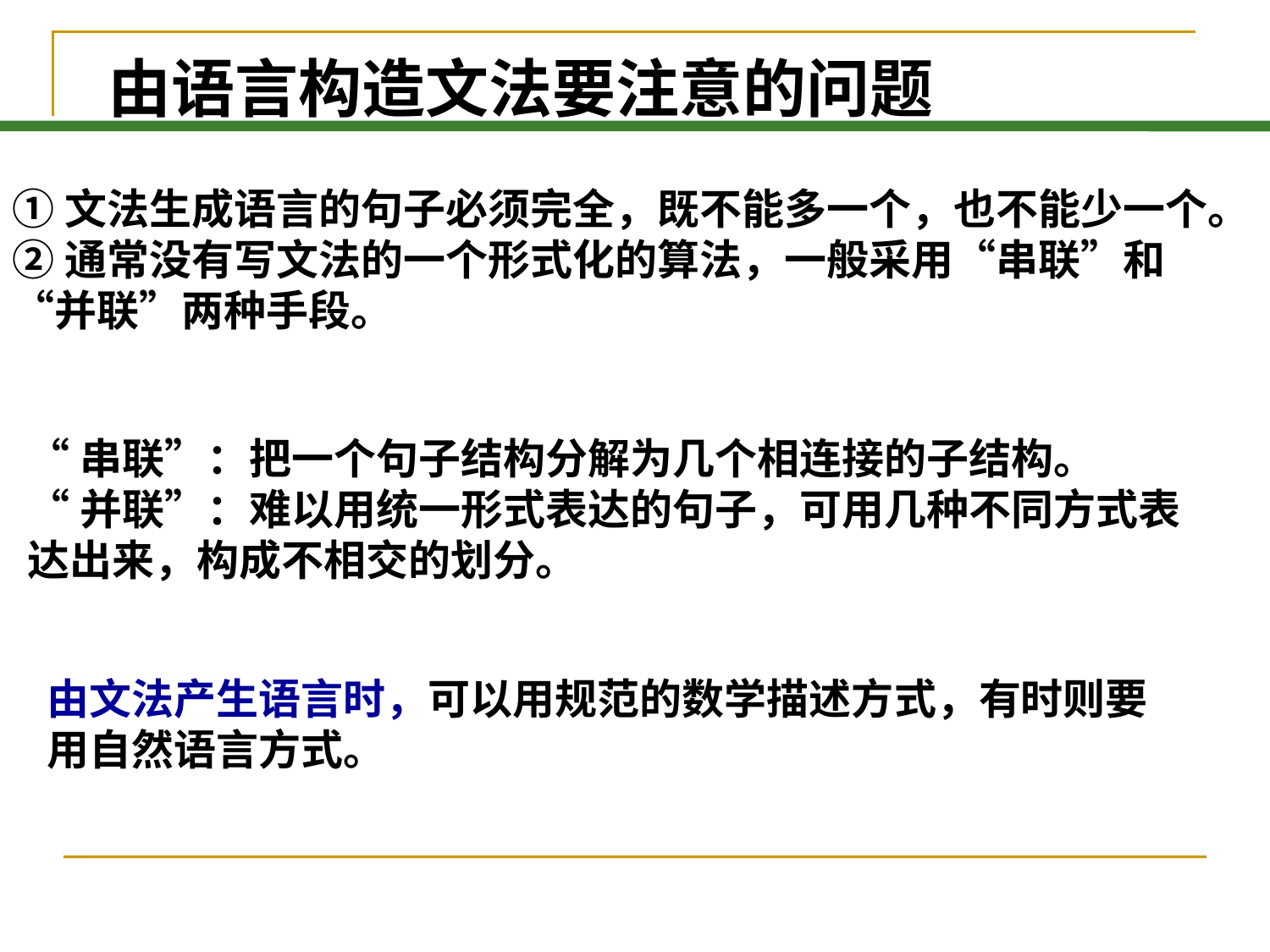

# 由语言构造文法要注意的问题

①文法生成语言的句子必须完全，既不能多一个，也不能少一个。
②通常没有写文法的一个形式化的算法，一般采用“串联”和“并联”两种手段。
“串联”：把一个句子结构分解为几个相连接的子结构。
“并联”：难以用统一形式表达的句子，可用几种不同方式表达出来，构成不相交的划分。
由文法产生语言时，可以用规范的数学描述方式，有时则要用自然语言方式。
47